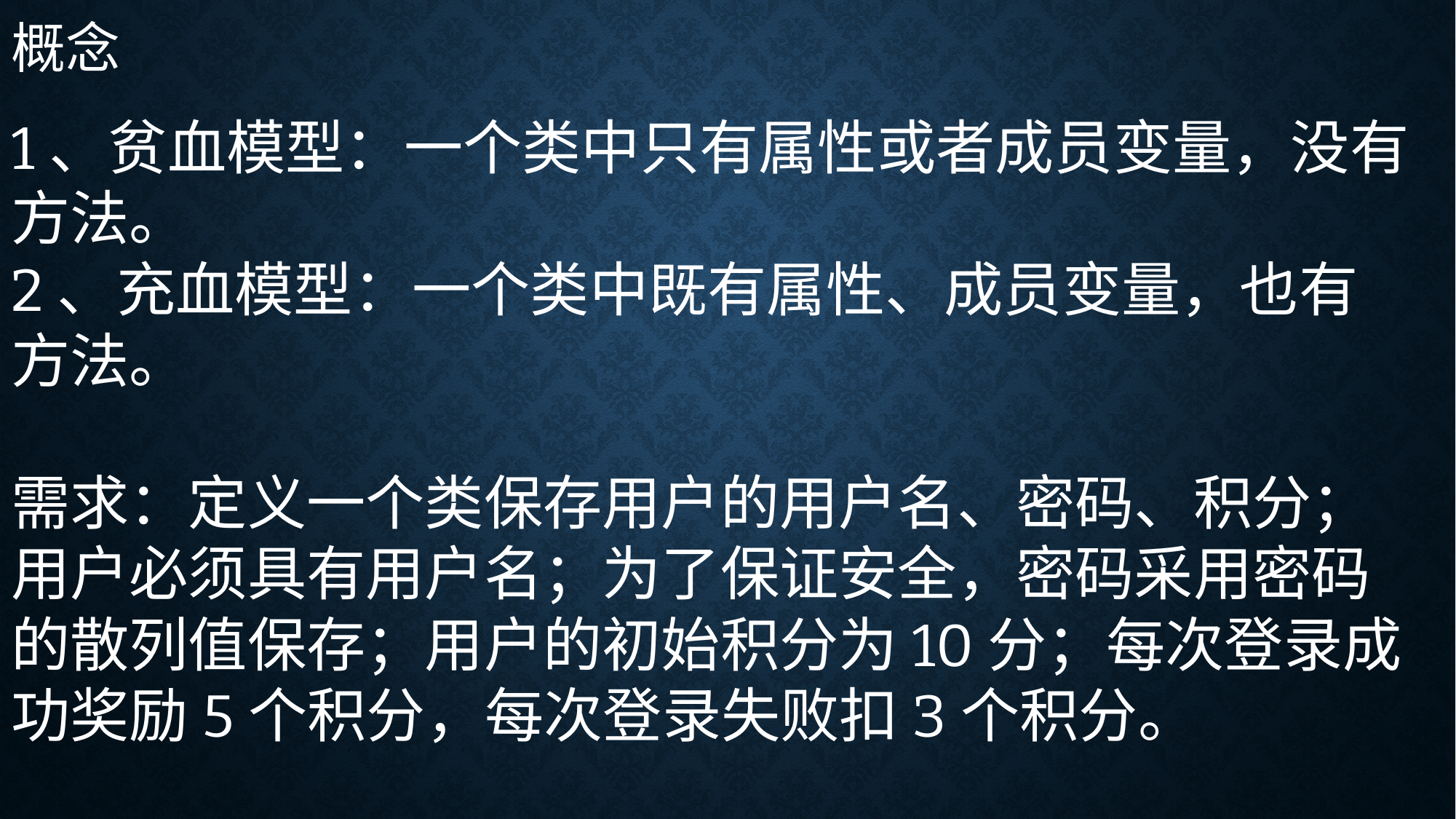

概念
1、贫血模型：一个类中只有属性或者成员变量，没有方法。
2、充血模型：一个类中既有属性、成员变量，也有方法。

需求：定义一个类保存用户的用户名、密码、积分；用户必须具有用户名；为了保证安全，密码采用密码的散列值保存；用户的初始积分为10分；每次登录成功奖励5个积分，每次登录失败扣3个积分。